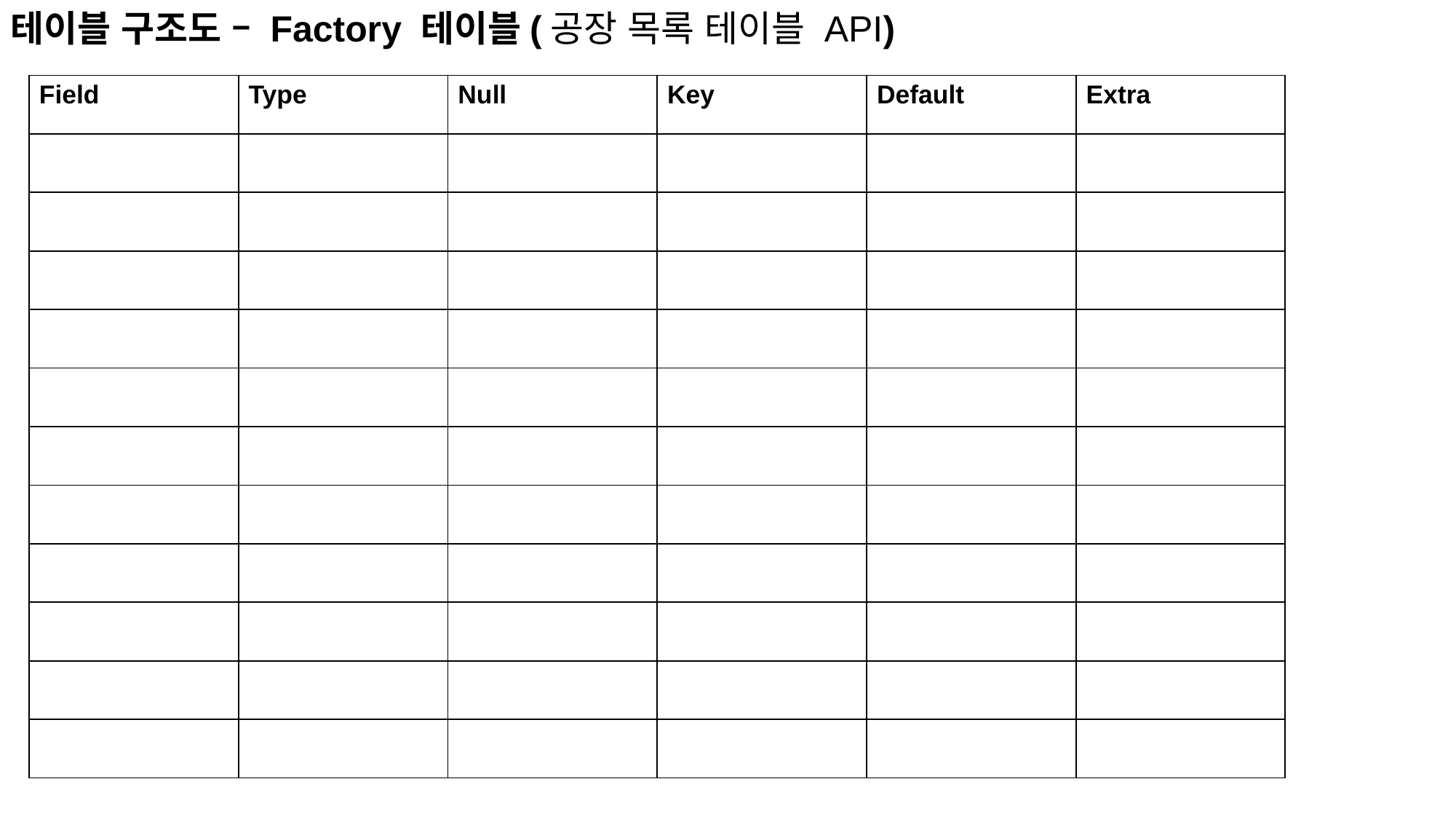

테이블 구조도 – Factory 테이블(공장 목록 테이블 API)
| Field | Type | Null | Key | Default | Extra |
| --- | --- | --- | --- | --- | --- |
|  |  |  |  |  |  |
|  |  |  |  |  |  |
|  |  |  |  |  |  |
|  |  |  |  |  |  |
|  |  |  |  |  |  |
|  |  |  |  |  |  |
|  |  |  |  |  |  |
|  |  |  |  |  |  |
|  |  |  |  |  |  |
|  |  |  |  |  |  |
|  |  |  |  |  |  |